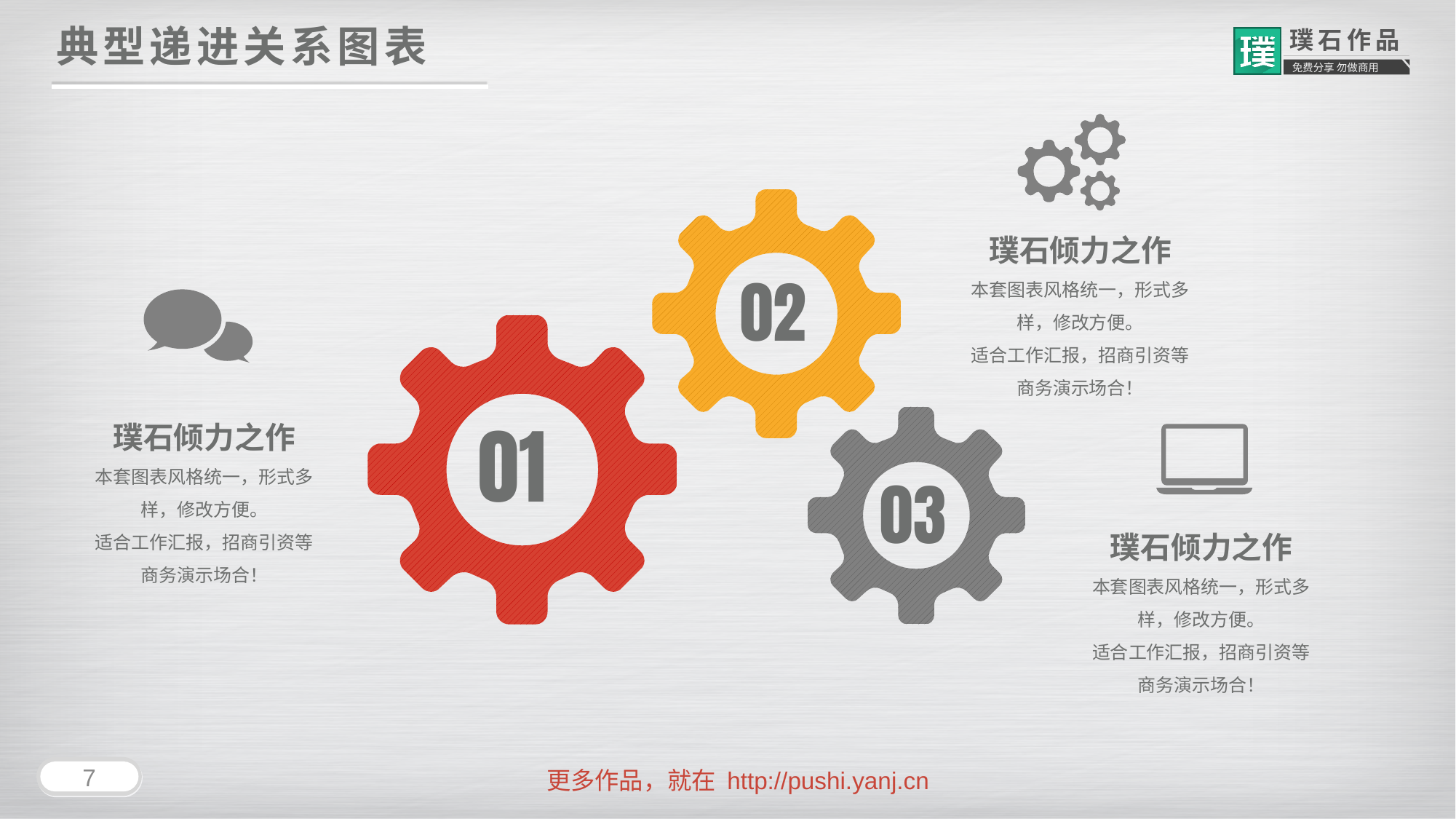

典型递进关系图表

璞石倾力之作
本套图表风格统一，形式多样，修改方便。
适合工作汇报，招商引资等商务演示场合！
02

璞石倾力之作
本套图表风格统一，形式多样，修改方便。
适合工作汇报，招商引资等商务演示场合！

01

03
璞石倾力之作
本套图表风格统一，形式多样，修改方便。
适合工作汇报，招商引资等商务演示场合！
7
更多作品，就在 http://pushi.yanj.cn